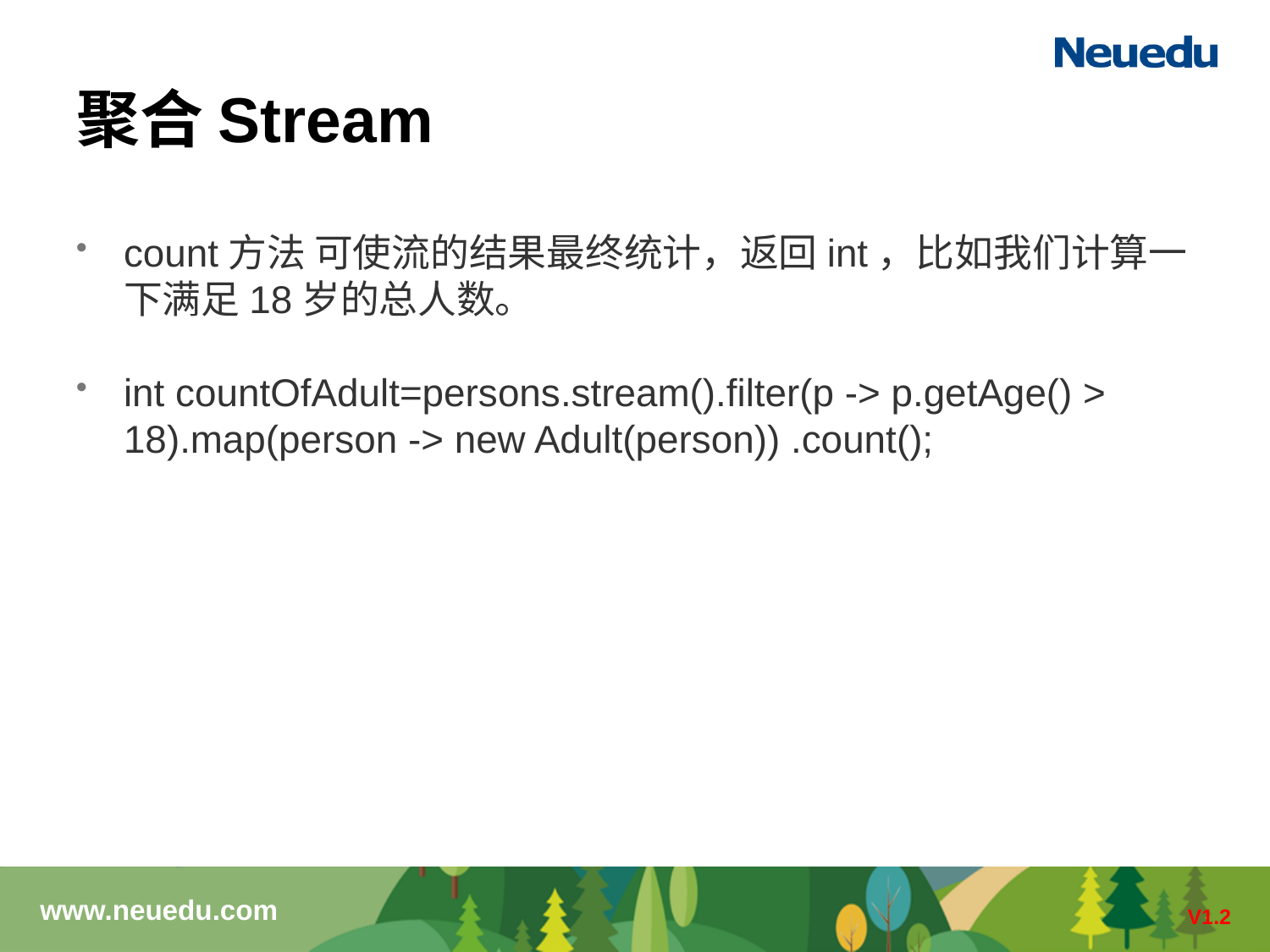

# 聚合Stream
count方法 可使流的结果最终统计，返回int，比如我们计算一下满足18岁的总人数。

int countOfAdult=persons.stream().filter(p -> p.getAge() > 18).map(person -> new Adult(person)) .count();